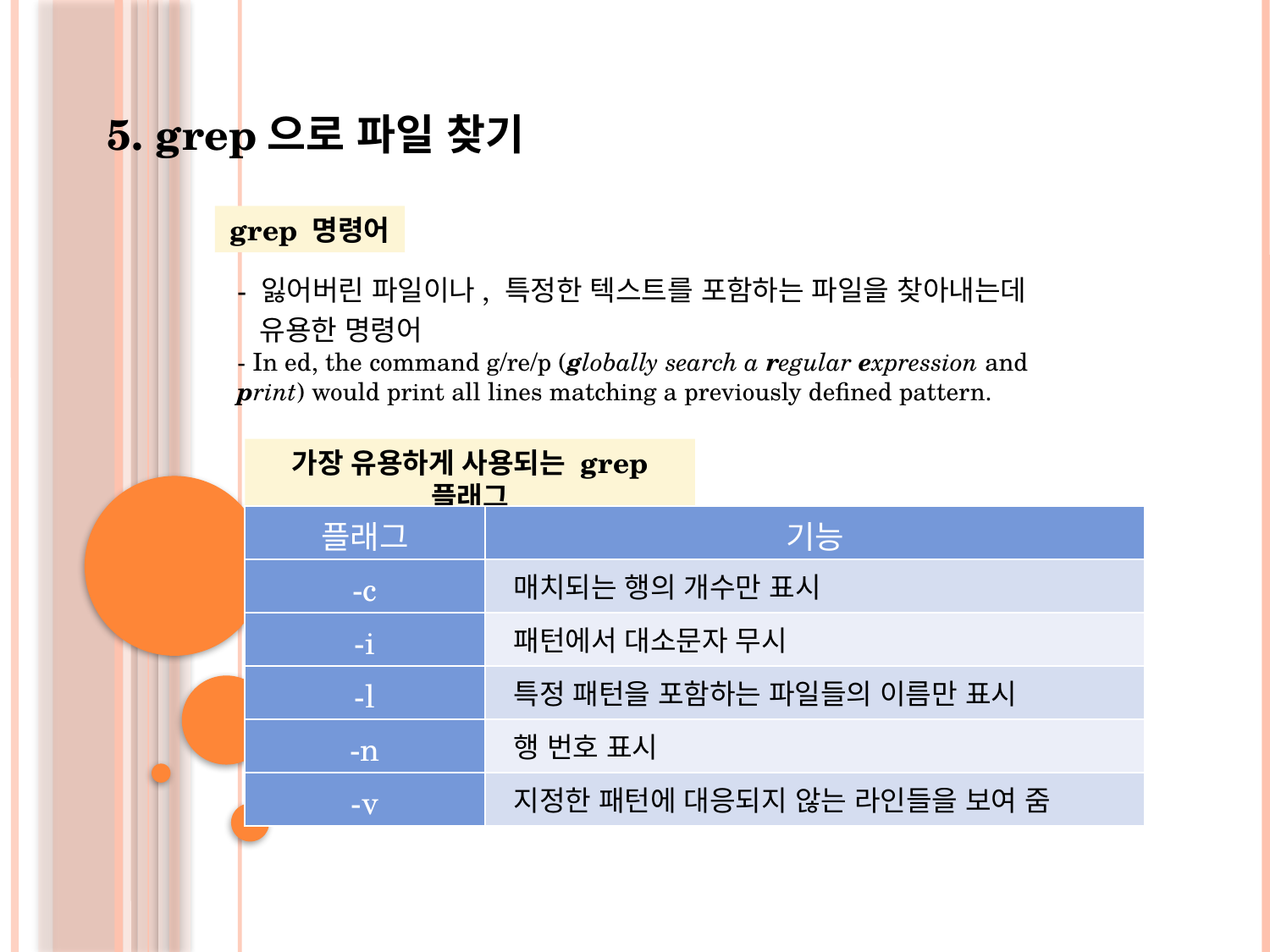

5. grep으로 파일 찾기

grep 명령어
- 잃어버린 파일이나, 특정한 텍스트를 포함하는 파일을 찾아내는데

  유용한 명령어
- In ed, the command g/re/p (globally search a regular expression and print) would print all lines matching a previously defined pattern.
가장 유용하게 사용되는 grep 플래그
| 플래그 | 기능 |
| --- | --- |
| -c | 매치되는 행의 개수만 표시 |
| -i | 패턴에서 대소문자 무시 |
| -l | 특정 패턴을 포함하는 파일들의 이름만 표시 |
| -n | 행 번호 표시 |
| -v | 지정한 패턴에 대응되지 않는 라인들을 보여 줌 |